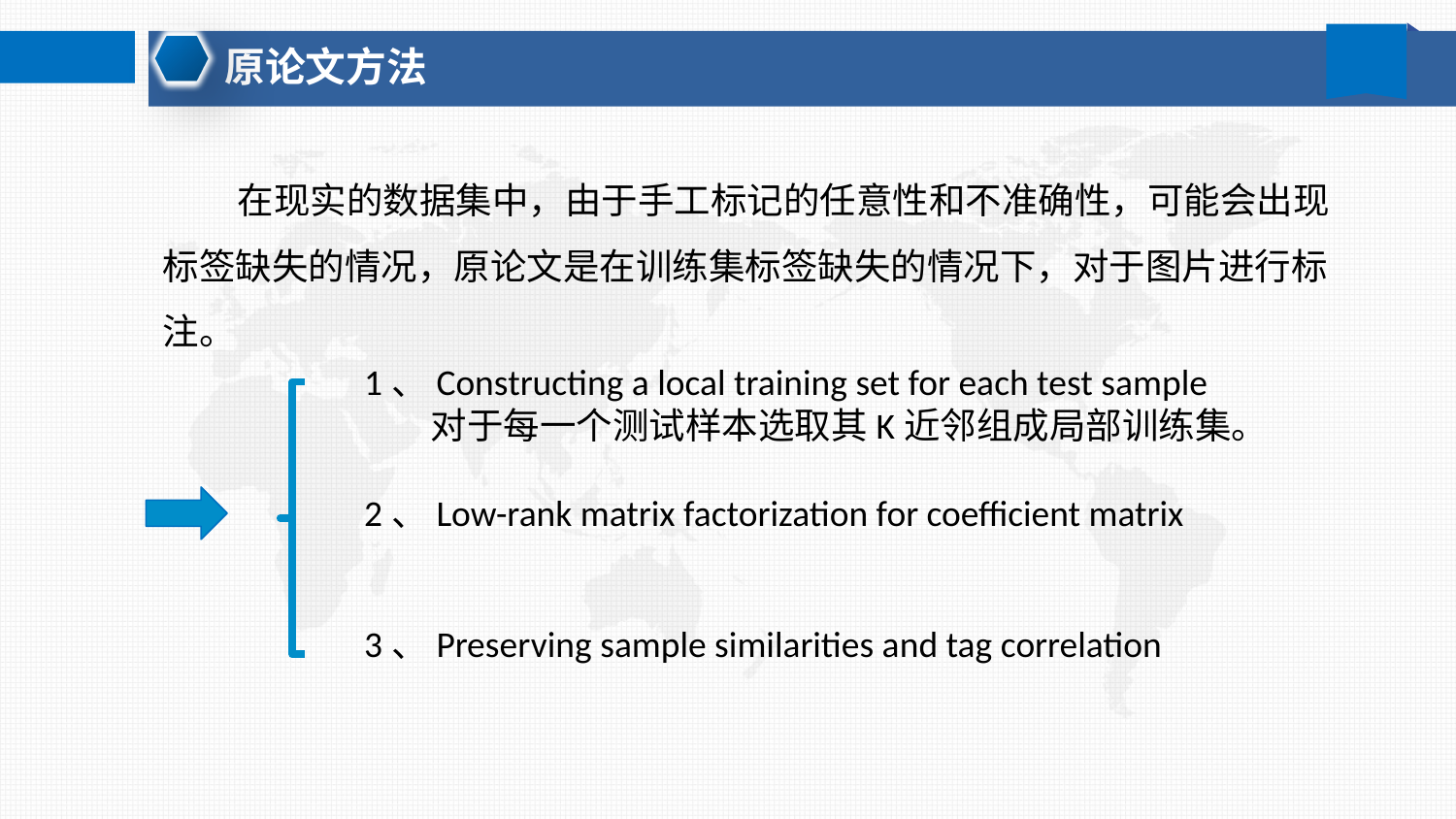

原论文方法

        在现实的数据集中，由于手工标记的任意性和不准确性，可能会出现标签缺失的情况，原论文是在训练集标签缺失的情况下，对于图片进行标注。
1、Constructing a local training set for each test sample
       对于每一个测试样本选取其K近邻组成局部训练集。

2、Low-rank matrix factorization for coefficient matrix

3、Preserving sample similarities and tag correlation